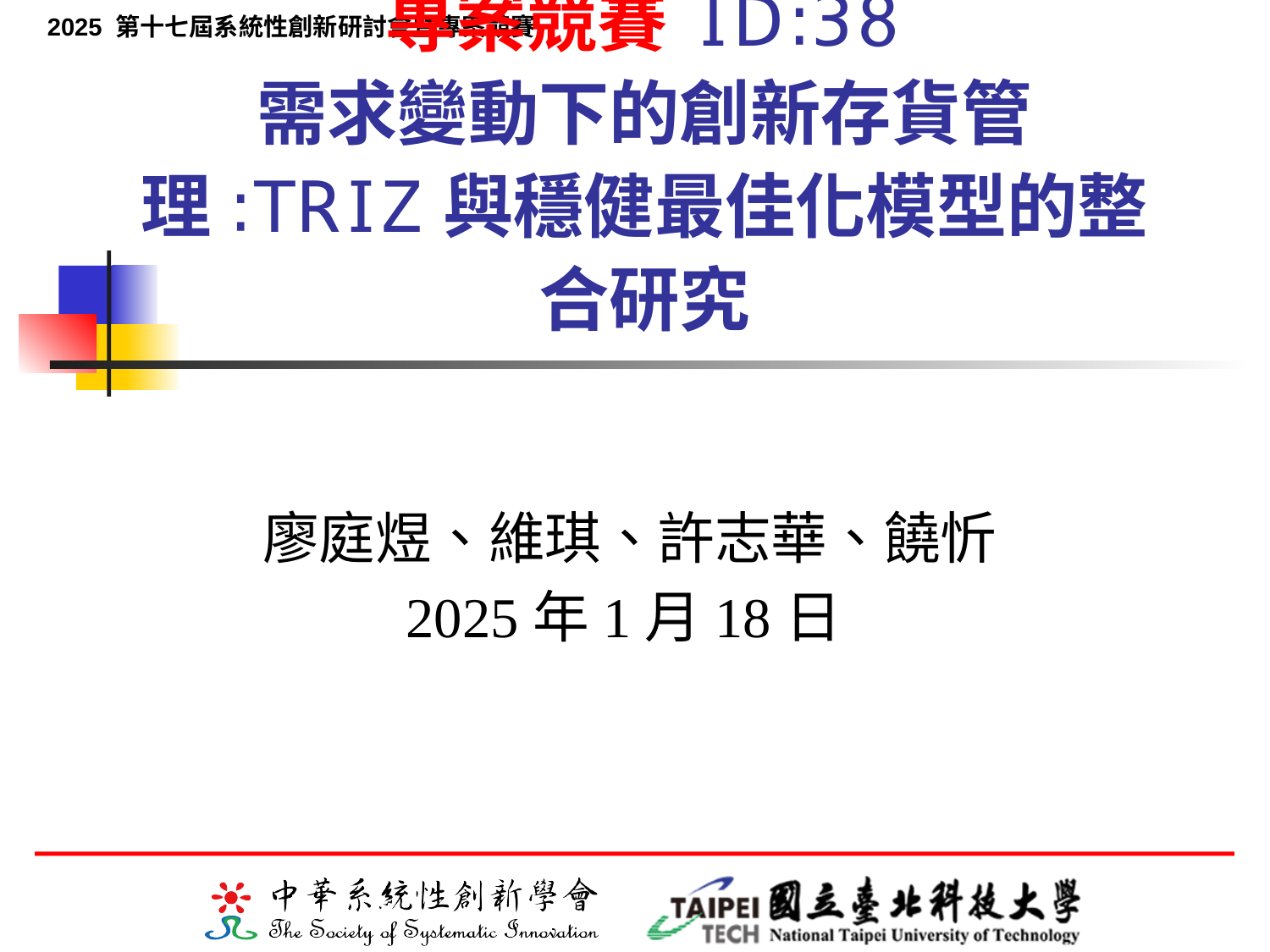

專案競賽 ID:38
需求變動下的創新存貨管理:TRIZ與穩健最佳化模型的整合研究
廖庭煜、維琪、許志華、饒忻
2025年1月18日